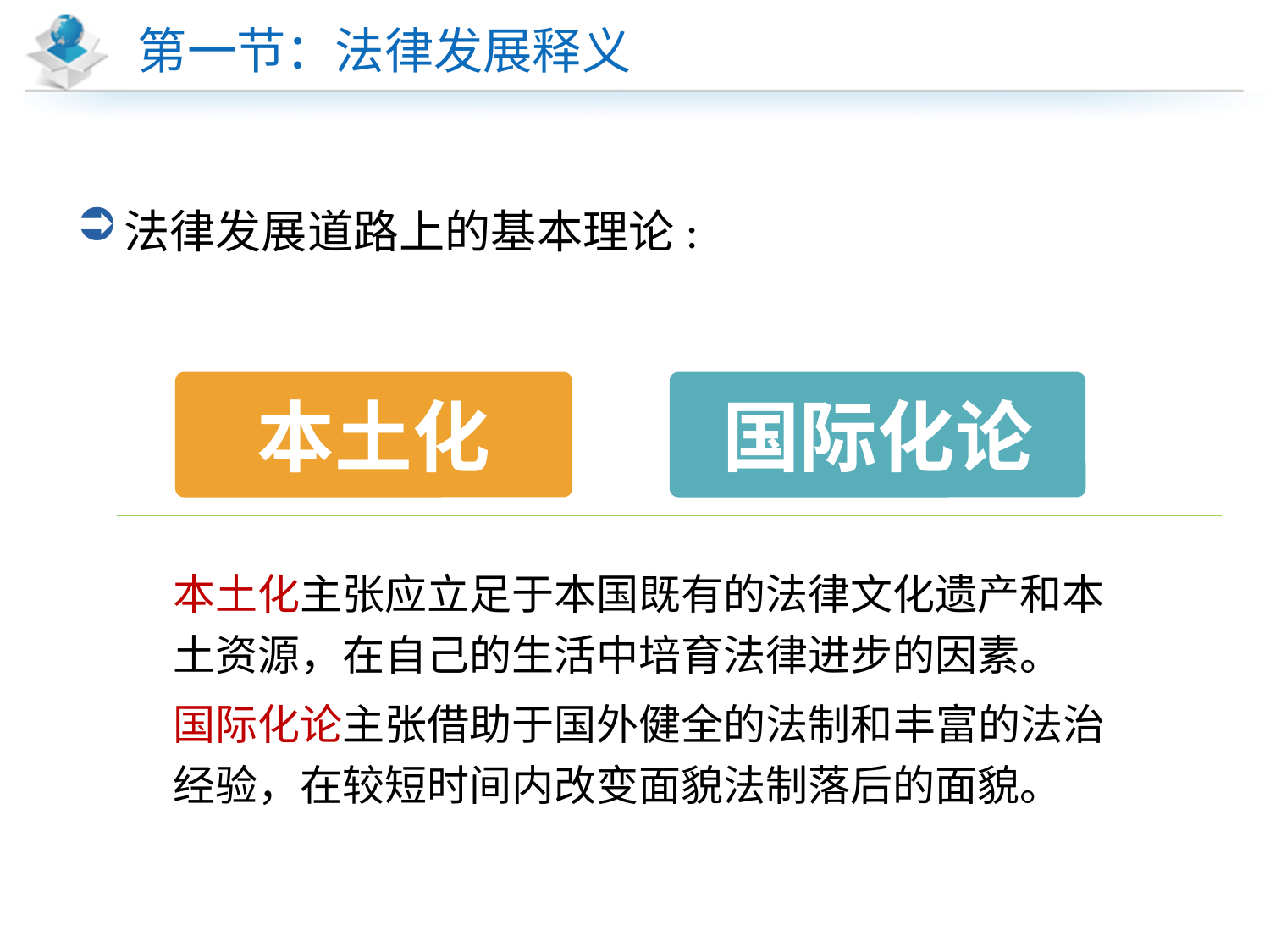

# 第一节：法律发展释义
法律发展道路上的基本理论:
本土化
国际化论
本土化主张应立足于本国既有的法律文化遗产和本土资源，在自己的生活中培育法律进步的因素。
国际化论主张借助于国外健全的法制和丰富的法治经验，在较短时间内改变面貌法制落后的面貌。